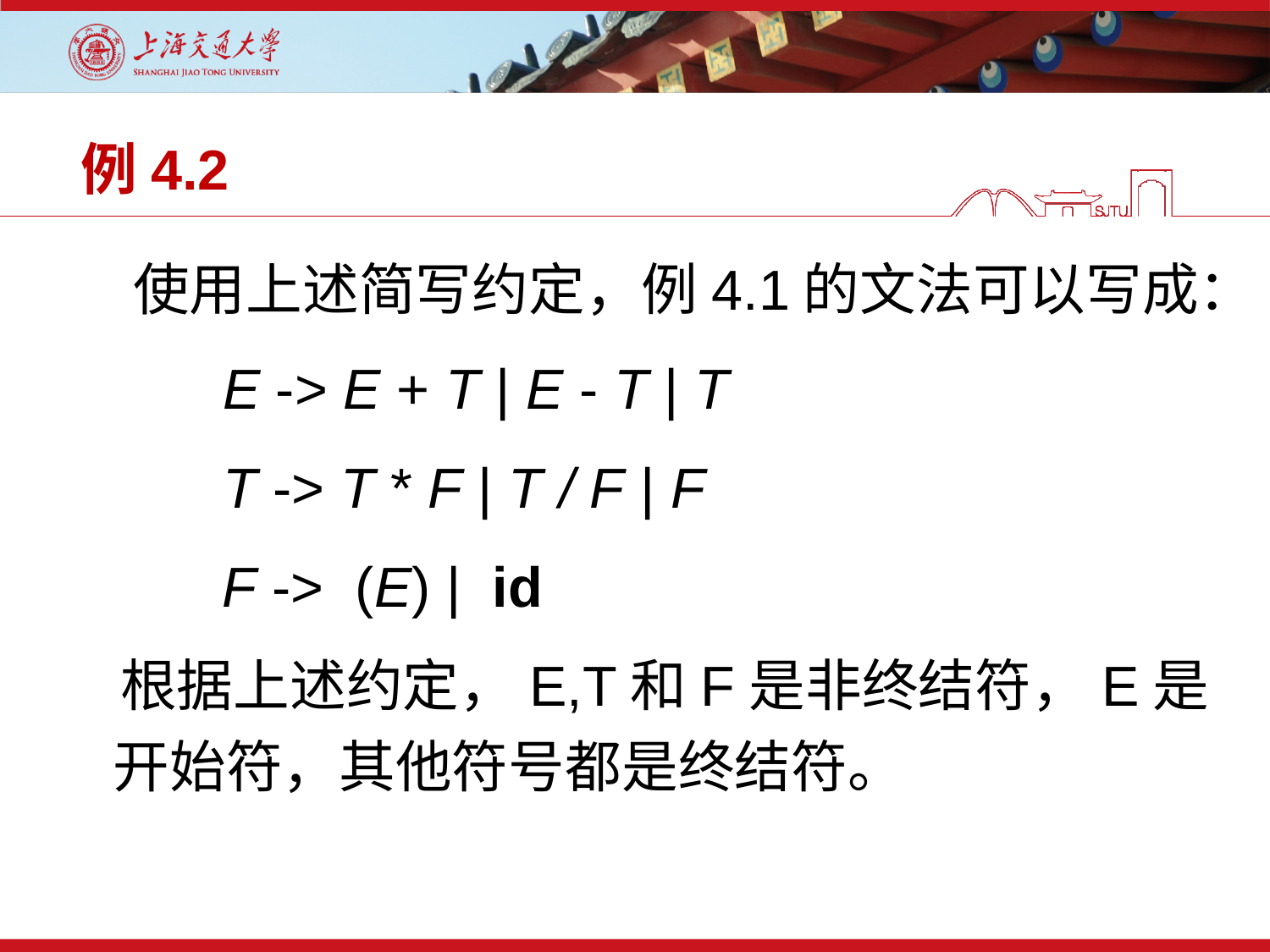

# 例4.2
   使用上述简写约定，例4.1的文法可以写成：
	       E -> E + T | E - T | T
	       T -> T * F | T / F | F
         F ->  (E) |  id
  根据上述约定，E,T和F是非终结符，E是开始符，其他符号都是终结符。